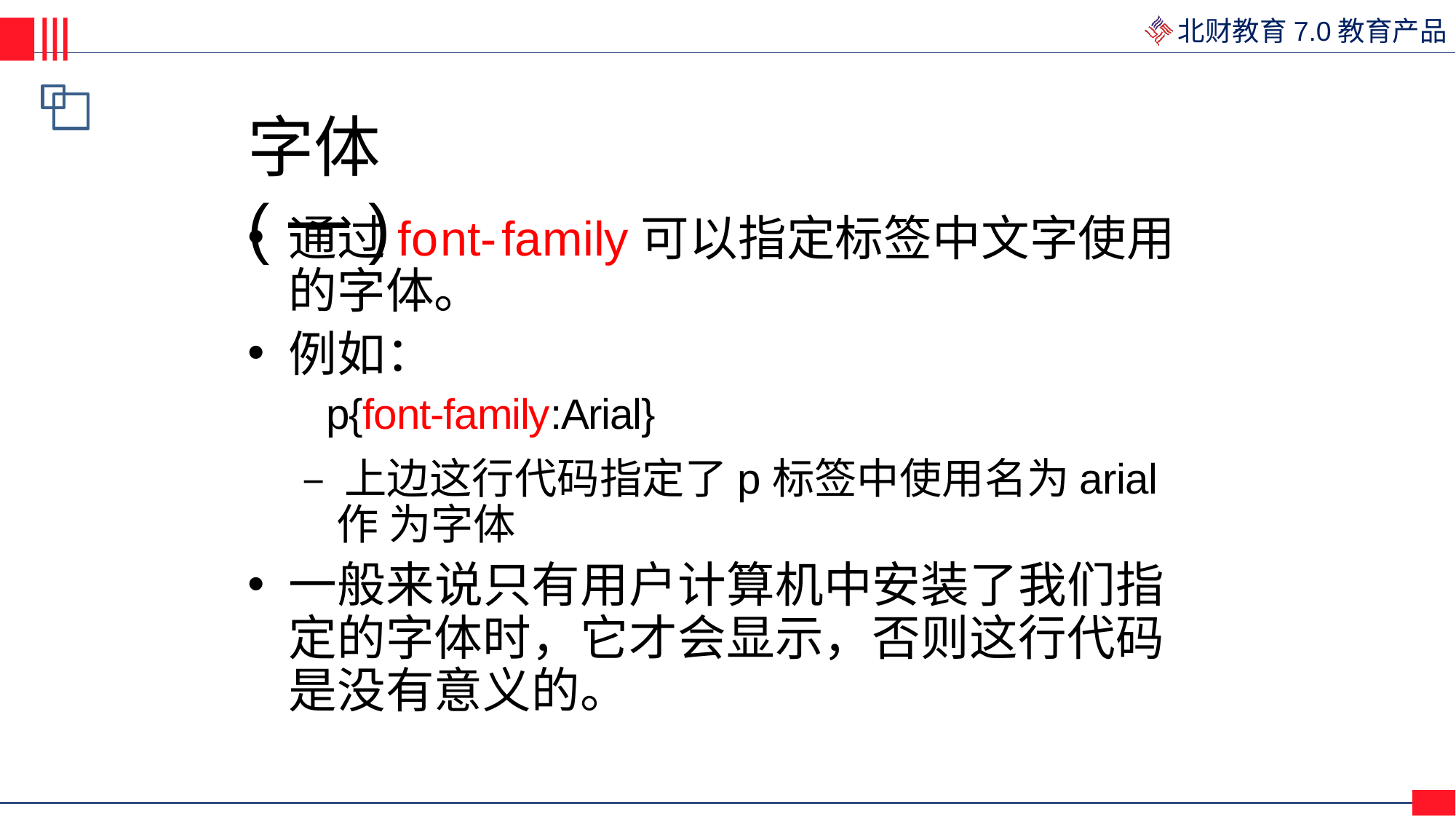

# 字体(一)
通过font-family可以指定标签中文字使用 的字体。
例如：
p{font-family:Arial}
– 上边这行代码指定了p标签中使用名为arial作 为字体
一般来说只有用户计算机中安装了我们指 定的字体时，它才会显示，否则这行代码 是没有意义的。